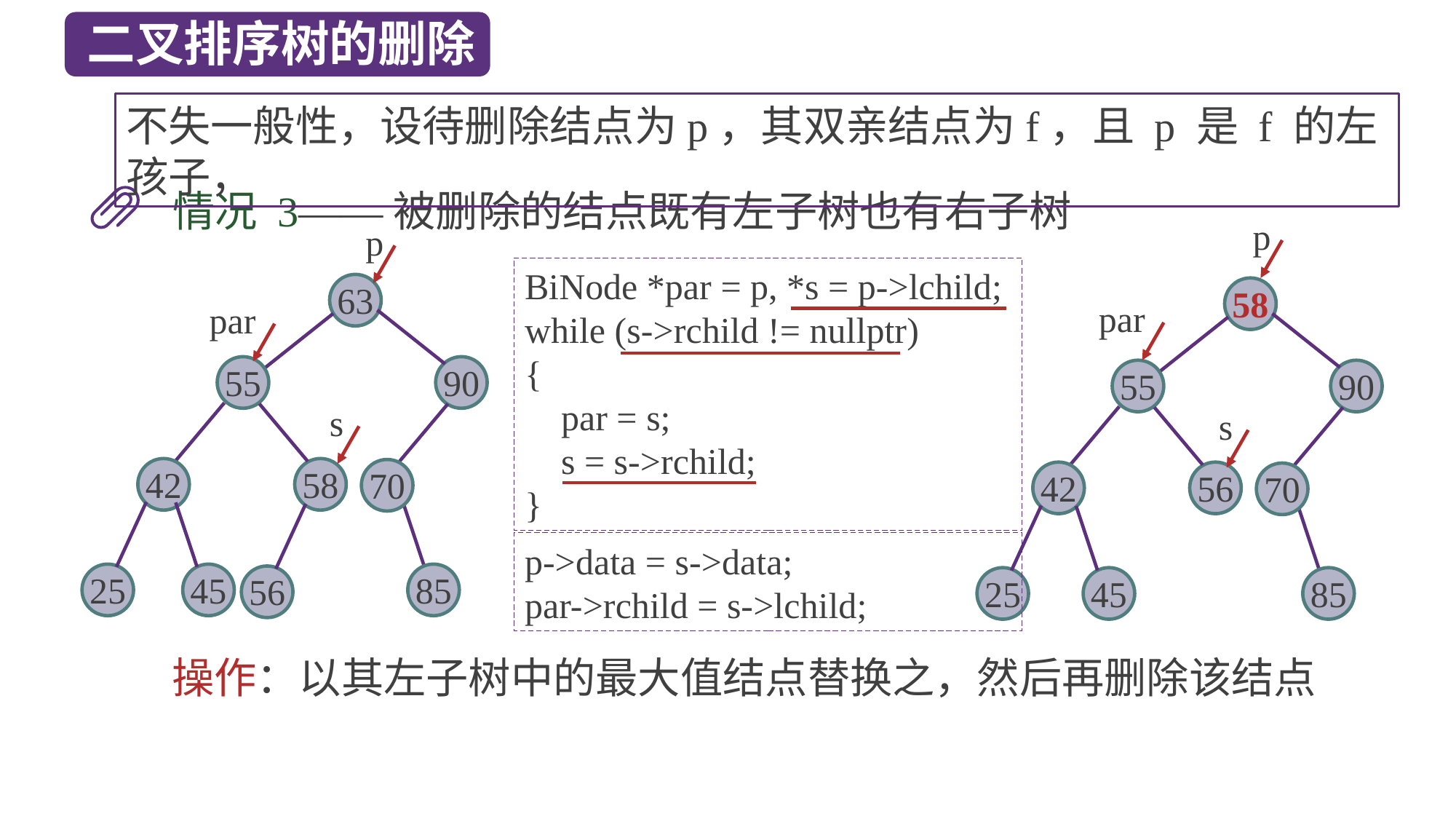

二叉排序树的删除

不失一般性，设待删除结点为p，其双亲结点为f，且 p 是 f 的左孩子，
情况 3——被删除的结点既有左子树也有右子树

p

58
par

90

55
s

42

56

70

25

45

85
p

BiNode *par = p, *s = p->lchild;
while (s->rchild != nullptr)
{
    par = s;
    s = s->rchild;
}
63
par

90

55
s

42

70
58

25

45

85

56
p->data = s->data;
par->rchild = s->lchild;
操作：以其左子树中的最大值结点替换之，然后再删除该结点